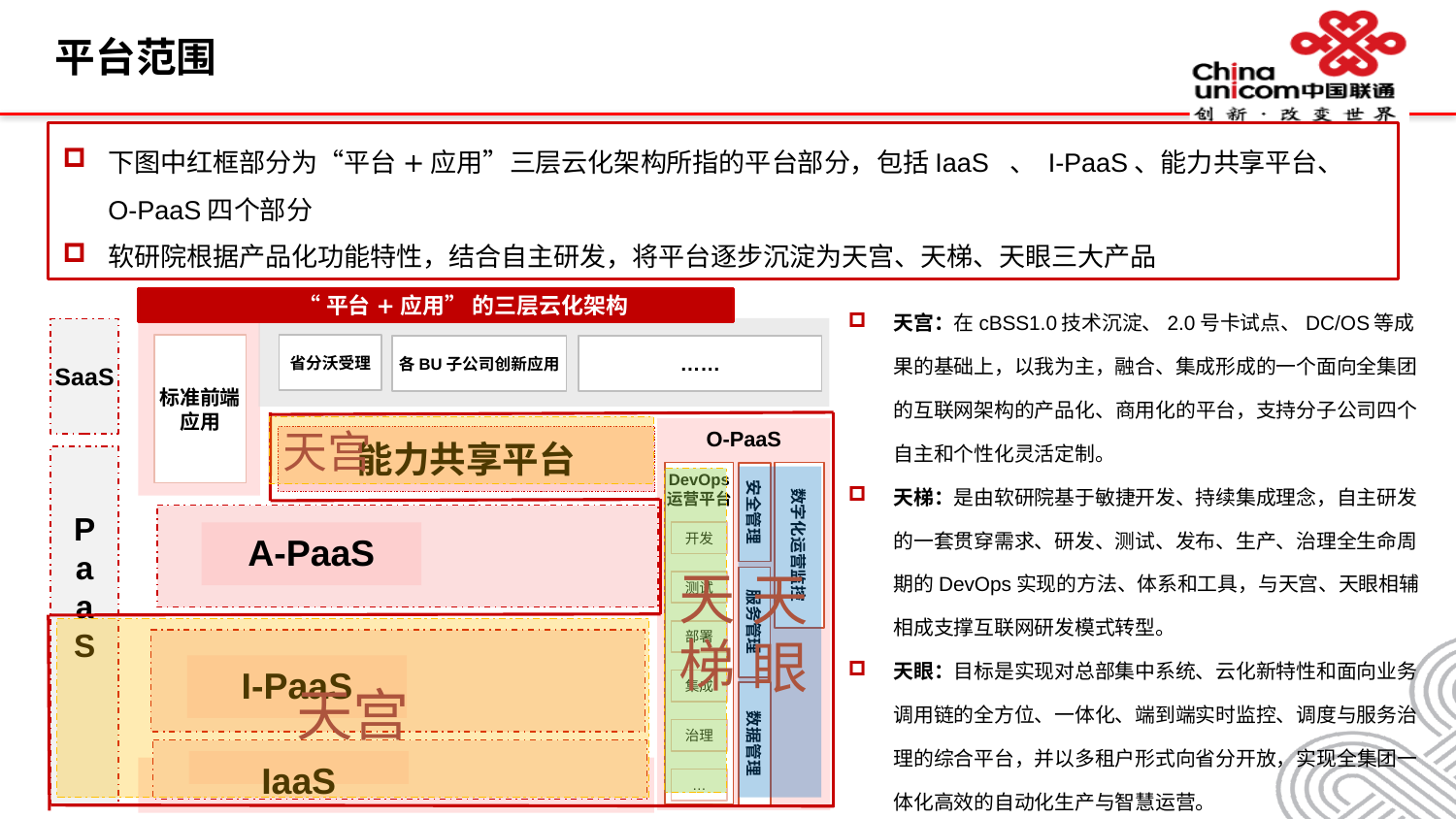

# 平台范围
下图中红框部分为“平台+应用”三层云化架构所指的平台部分，包括IaaS  、 I-PaaS、能力共享平台、 O-PaaS四个部分
软研院根据产品化功能特性，结合自主研发，将平台逐步沉淀为天宫、天梯、天眼三大产品
天宫：在cBSS1.0技术沉淀、2.0号卡试点、DC/OS等成果的基础上，以我为主，融合、集成形成的一个面向全集团的互联网架构的产品化、商用化的平台，支持分子公司四个自主和个性化灵活定制。
天梯：是由软研院基于敏捷开发、持续集成理念，自主研发的一套贯穿需求、研发、测试、发布、生产、治理全生命周期的DevOps实现的方法、体系和工具，与天宫、天眼相辅相成支撑互联网研发模式转型。
天眼：目标是实现对总部集中系统、云化新特性和面向业务调用链的全方位、一体化、端到端实时监控、调度与服务治理的综合平台，并以多租户形式向省分开放，实现全集团一体化高效的自动化生产与智慧运营。
“平台+应用” 的三层云化架构

SaaS
标准前端
应用
省分沃受理
各BU子公司创新应用
……
O-PaaS
能力共享平台
P
a
a
S

DevOps
运营平台
数字化运营监控
安全管理

A-PaaS
开发
服务管理
测试
部署
集成
数据管理
治理

…
天宫
天
眼

天
梯

天宫

I-PaaS

IaaS
8